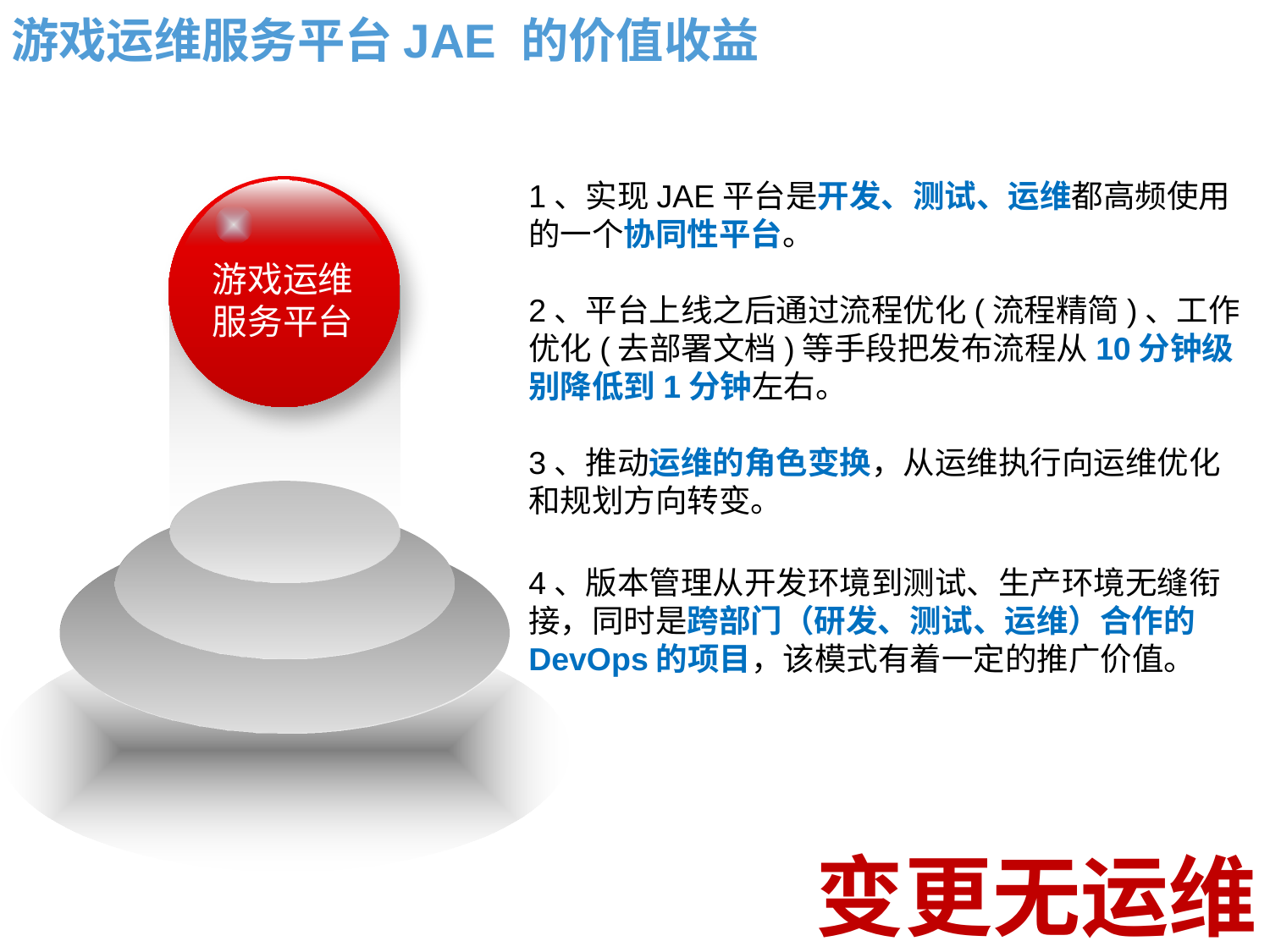

游戏运维服务平台JAE 的价值收益
1、实现JAE平台是开发、测试、运维都高频使用的一个协同性平台。

2、平台上线之后通过流程优化(流程精简)、工作优化(去部署文档)等手段把发布流程从10分钟级别降低到1分钟左右。

3、推动运维的角色变换，从运维执行向运维优化和规划方向转变。

4、版本管理从开发环境到测试、生产环境无缝衔接，同时是跨部门（研发、测试、运维）合作的DevOps的项目，该模式有着一定的推广价值。

游戏运维
服务平台

变更无运维